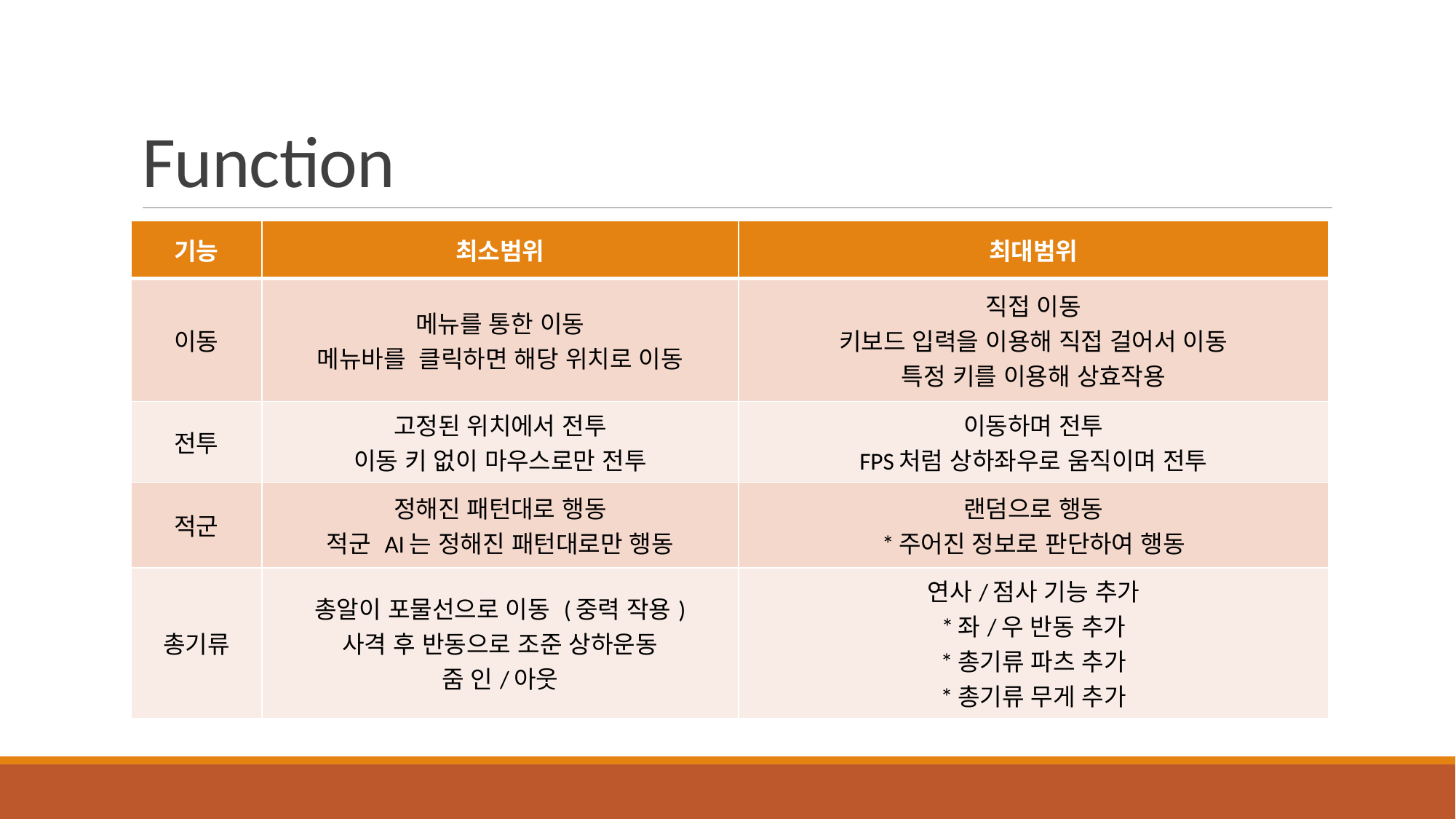

# Function
| 기능 | 최소범위 | 최대범위 |
| --- | --- | --- |
| 이동 | 메뉴를 통한 이동 메뉴바를 클릭하면 해당 위치로 이동 | 직접 이동 키보드 입력을 이용해 직접 걸어서 이동 특정 키를 이용해 상효작용 |
| 전투 | 고정된 위치에서 전투 이동 키 없이 마우스로만 전투 | 이동하며 전투 FPS처럼 상하좌우로 움직이며 전투 |
| 적군 | 정해진 패턴대로 행동 적군 AI는 정해진 패턴대로만 행동 | 랜덤으로 행동 \*주어진 정보로 판단하여 행동 |
| 총기류 | 총알이 포물선으로 이동 (중력 작용) 사격 후 반동으로 조준 상하운동 줌 인/아웃 | 연사/점사 기능 추가 \*좌/우 반동 추가 \*총기류 파츠 추가 \*총기류 무게 추가 |